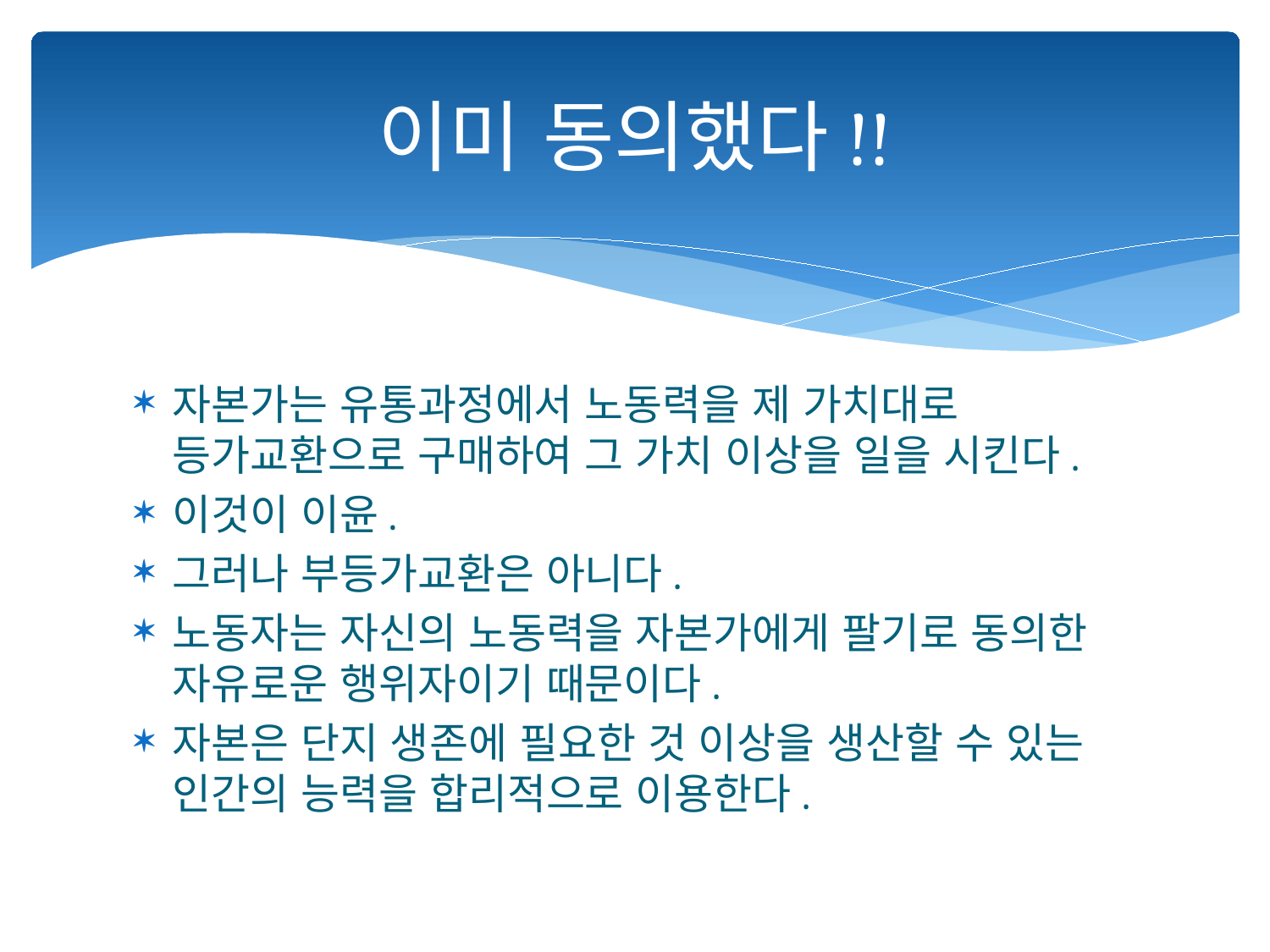

# 이미 동의했다!!
자본가는 유통과정에서 노동력을 제 가치대로 등가교환으로 구매하여 그 가치 이상을 일을 시킨다.
이것이 이윤.
그러나 부등가교환은 아니다.
노동자는 자신의 노동력을 자본가에게 팔기로 동의한 자유로운 행위자이기 때문이다.
자본은 단지 생존에 필요한 것 이상을 생산할 수 있는 인간의 능력을 합리적으로 이용한다.